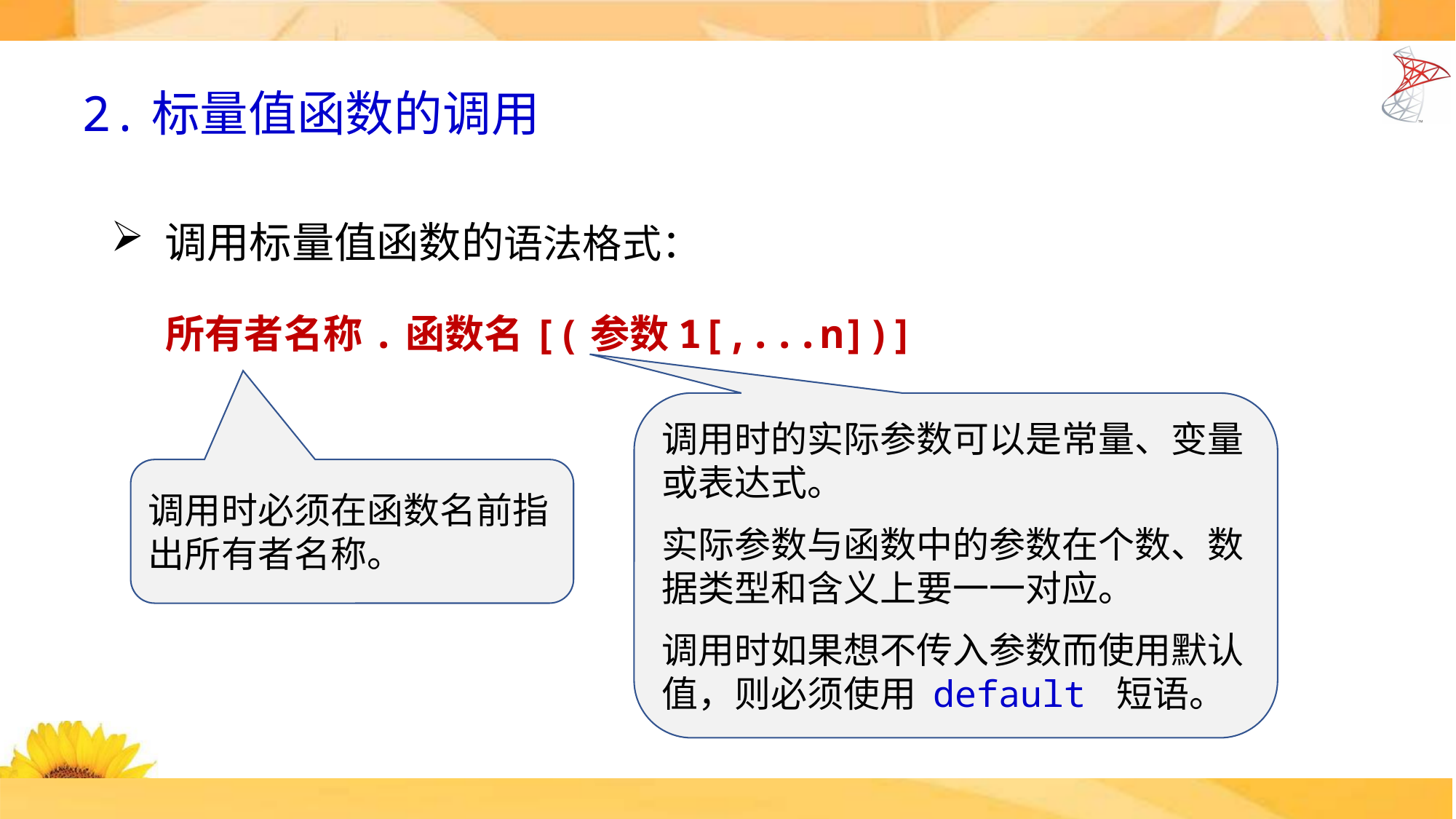

# 2.标量值函数的调用
调用标量值函数的语法格式：
所有者名称.函数名[(参数1[,...n])]

调用时的实际参数可以是常量、变量或表达式。
实际参数与函数中的参数在个数、数据类型和含义上要一一对应。
调用时如果想不传入参数而使用默认值，则必须使用 default 短语。
调用时必须在函数名前指出所有者名称。